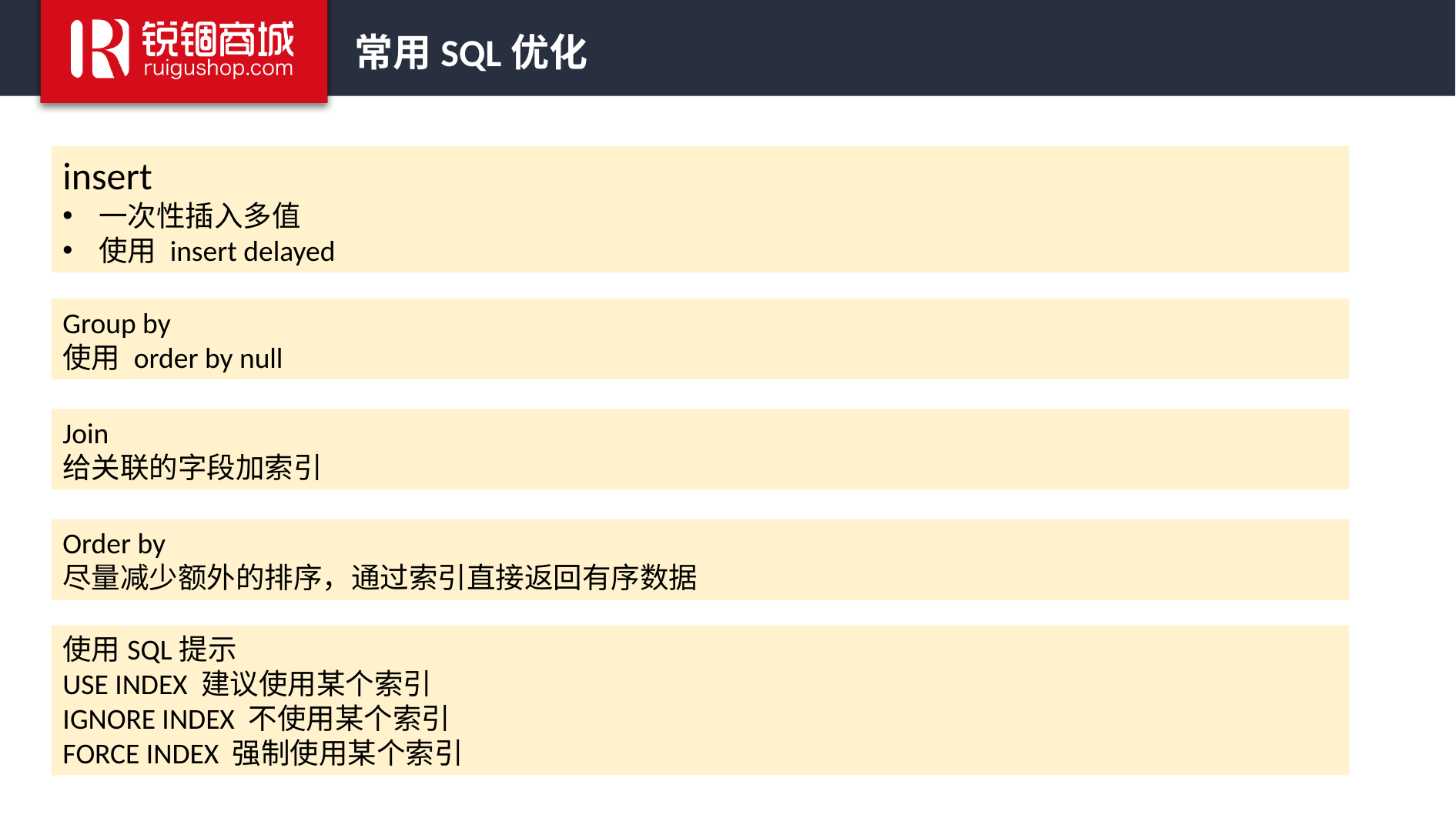

常用SQL优化
insert
一次性插入多值
使用 insert delayed
Group by
使用 order by null
Join
给关联的字段加索引
Order by
尽量减少额外的排序，通过索引直接返回有序数据
使用SQL提示
USE INDEX 建议使用某个索引
IGNORE INDEX 不使用某个索引
FORCE INDEX 强制使用某个索引